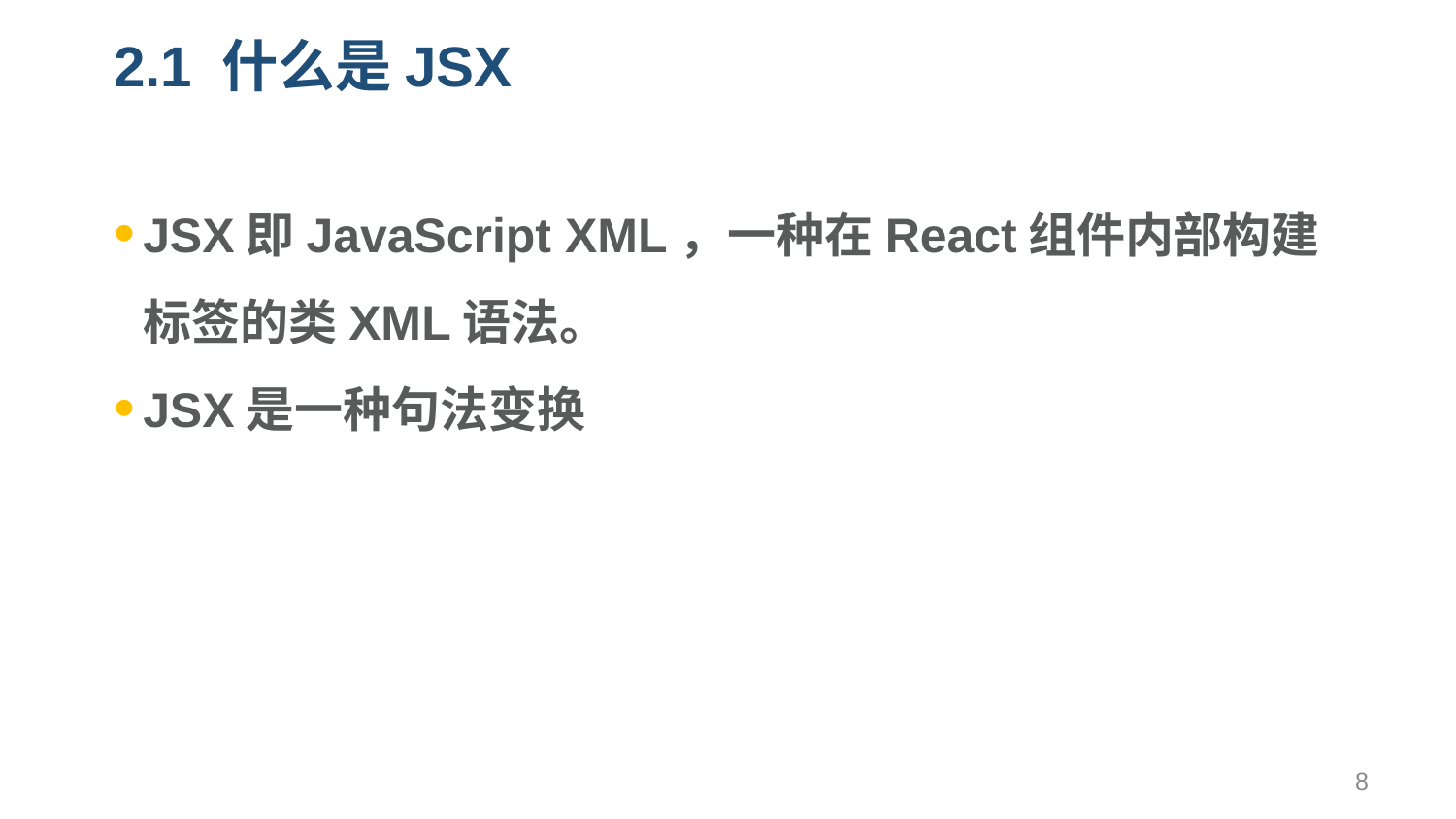

# 2.1 什么是JSX
JSX即JavaScript XML，一种在React组件内部构建标签的类XML语法。
JSX是一种句法变换

8